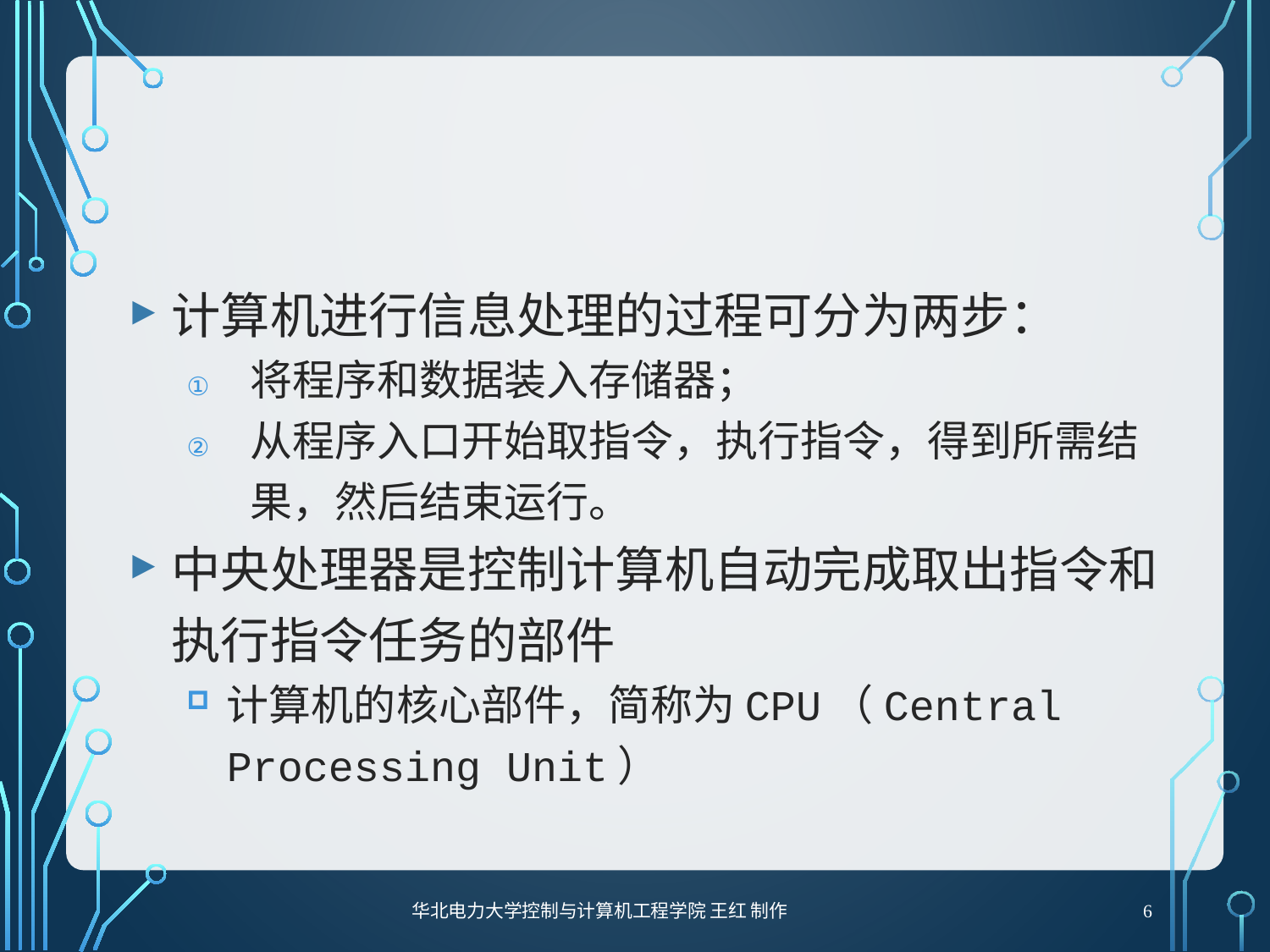

#
计算机进行信息处理的过程可分为两步：
将程序和数据装入存储器；
从程序入口开始取指令，执行指令，得到所需结果，然后结束运行。
中央处理器是控制计算机自动完成取出指令和执行指令任务的部件
计算机的核心部件，简称为CPU（Central Processing Unit）
6
华北电力大学控制与计算机工程学院 王红 制作